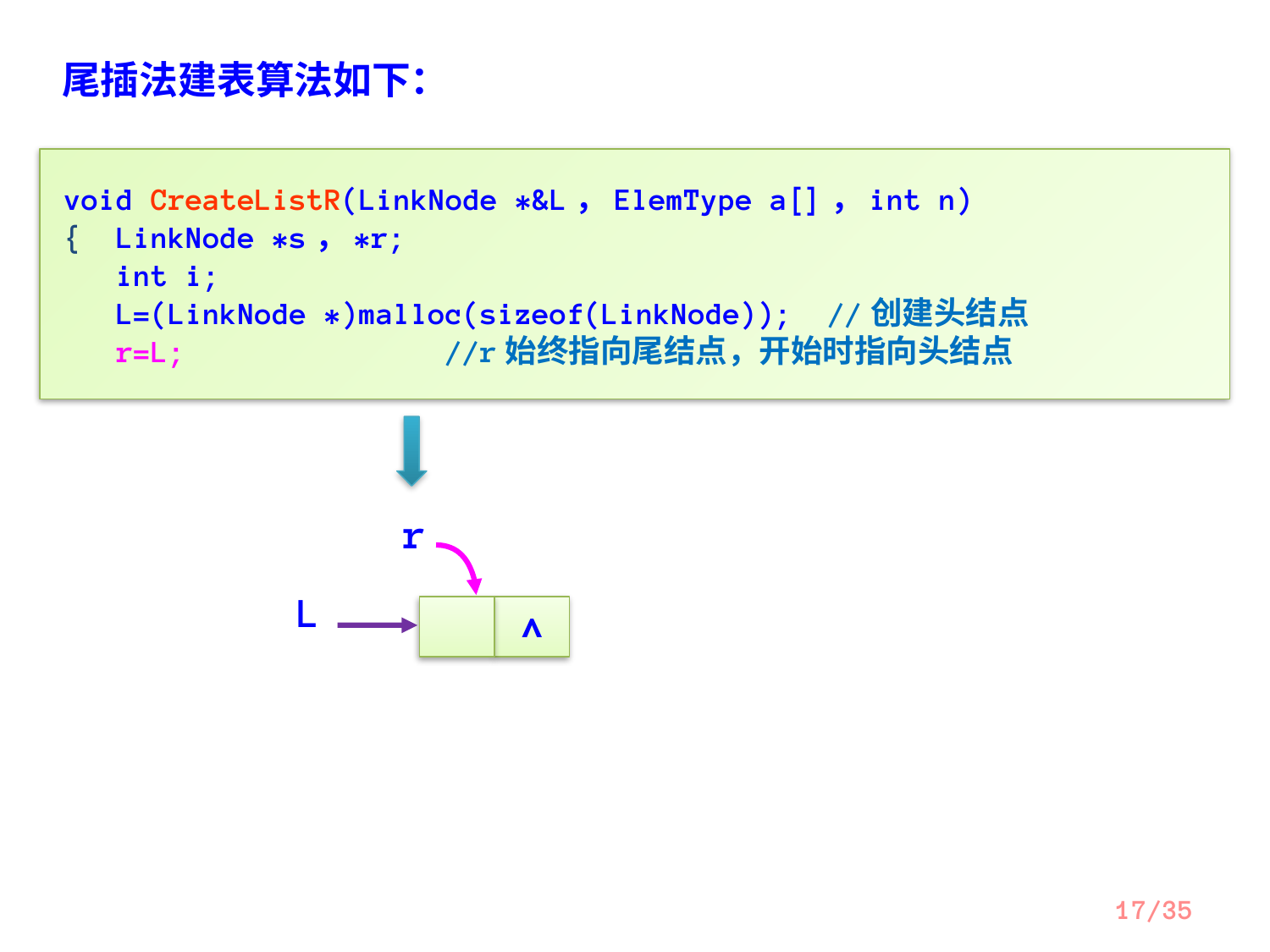

尾插法建表算法如下：
void CreateListR(LinkNode *&L，ElemType a[]，int n)
{  LinkNode *s，*r;
   int i;
   L=(LinkNode *)malloc(sizeof(LinkNode));  //创建头结点
   r=L;			//r始终指向尾结点，开始时指向头结点

r

L

∧

17/35